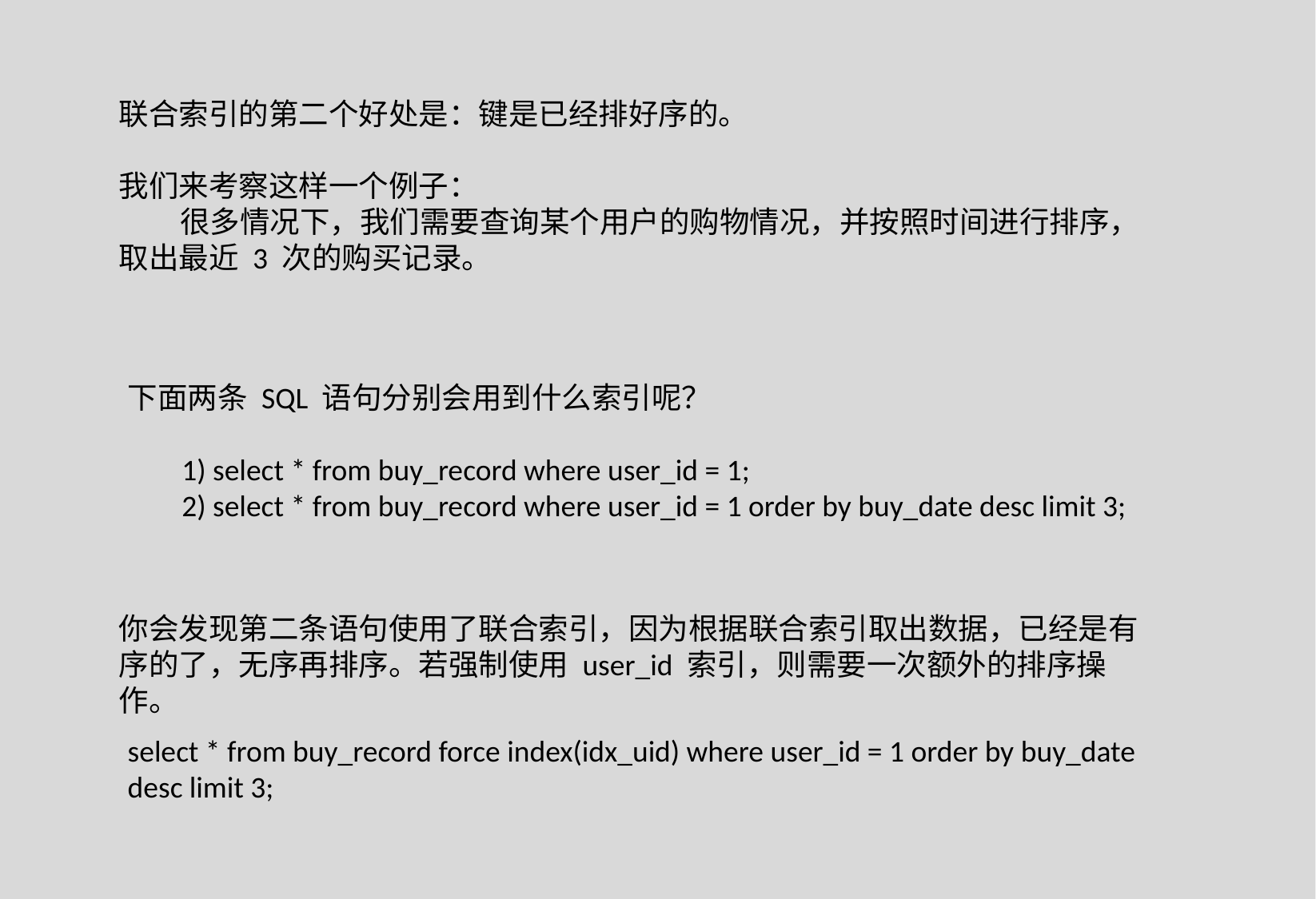

联合索引的第二个好处是：键是已经排好序的。

我们来考察这样一个例子：
        很多情况下，我们需要查询某个用户的购物情况，并按照时间进行排序，取出最近 3 次的购买记录。

下面两条 SQL 语句分别会用到什么索引呢？

        1) select * from buy_record where user_id = 1;
        2) select * from buy_record where user_id = 1 order by buy_date desc limit 3;

你会发现第二条语句使用了联合索引，因为根据联合索引取出数据，已经是有序的了，无序再排序。若强制使用 user_id 索引，则需要一次额外的排序操作。
select * from buy_record force index(idx_uid) where user_id = 1 order by buy_date desc limit 3;